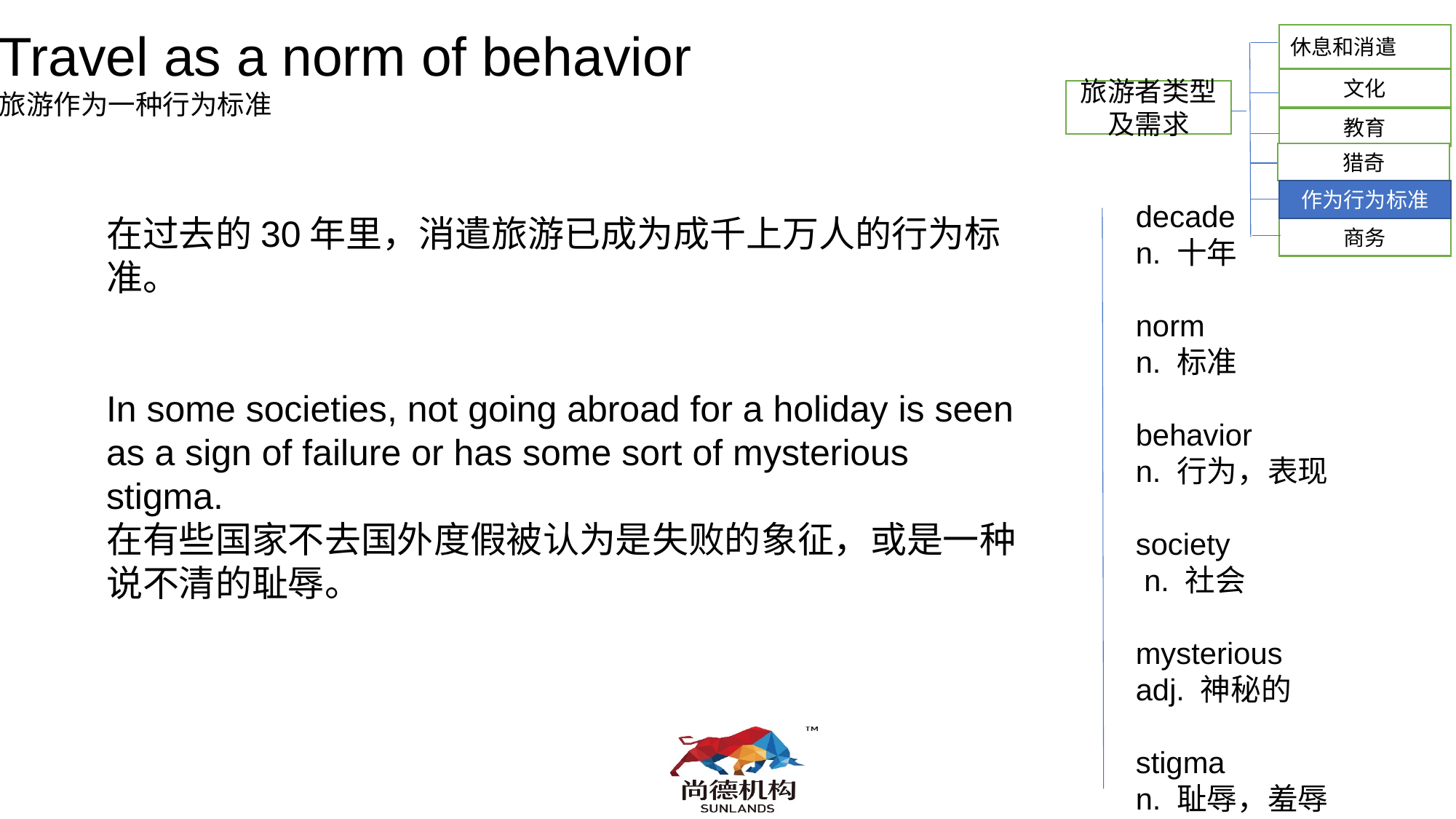

Travel as a norm of behavior
旅游作为一种行为标准
休息和消遣
文化
旅游者类型及需求
教育
猎奇
作为行为标准
 decade
 n. 十年

 norm
 n. 标准

 behavior
 n. 行为，表现

 society
  n. 社会

 mysterious
 adj. 神秘的

 stigma
 n. 耻辱，羞辱
在过去的30年里，消遣旅游已成为成千上万人的行为标准。

In some societies, not going abroad for a holiday is seen as a sign of failure or has some sort of mysterious stigma.
在有些国家不去国外度假被认为是失败的象征，或是一种说不清的耻辱。
商务